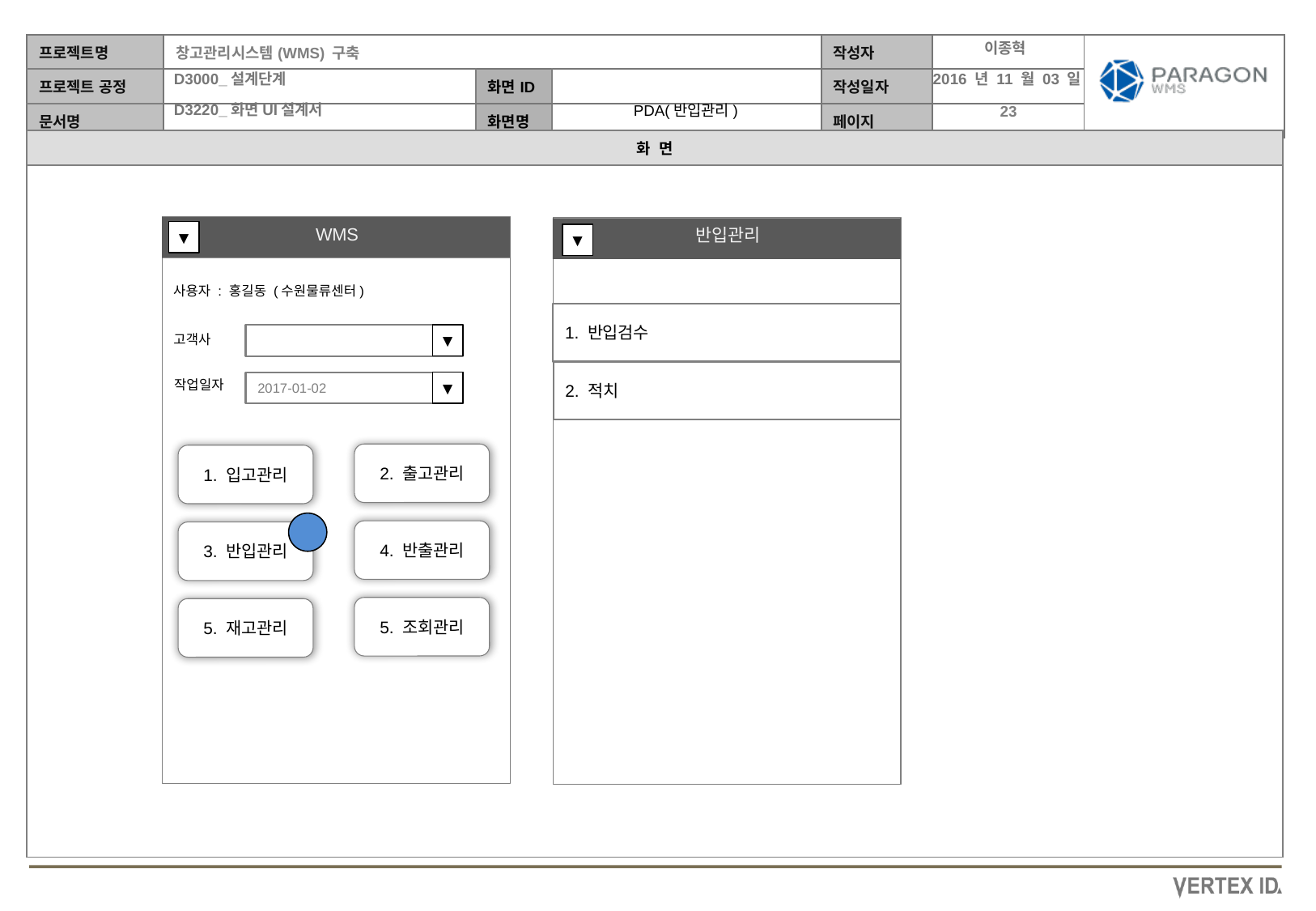

이종혁
2016 년 11 월 03 일
PDA(반입관리)

WMS

반입관리
▼
▼
사용자 : 홍길동 (수원물류센터)
1. 반입검수
▼
고객사

2. 적치
작업일자
▼
2017-01-02
2. 출고관리
1. 입고관리

4. 반출관리
3. 반입관리
5. 조회관리
5. 재고관리